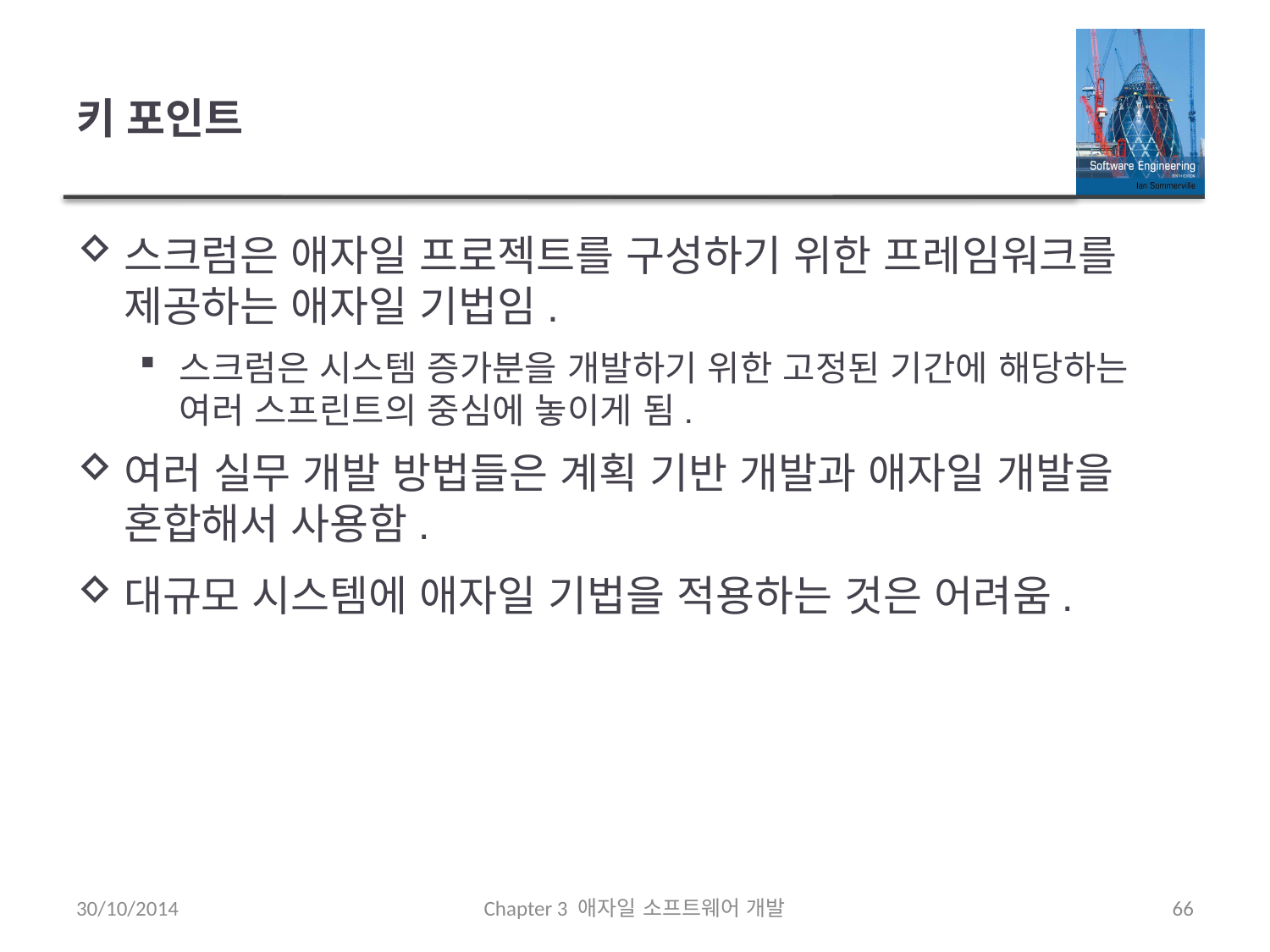

# 키 포인트
스크럼은 애자일 프로젝트를 구성하기 위한 프레임워크를 제공하는 애자일 기법임.
스크럼은 시스템 증가분을 개발하기 위한 고정된 기간에 해당하는 여러 스프린트의 중심에 놓이게 됨.
여러 실무 개발 방법들은 계획 기반 개발과 애자일 개발을 혼합해서 사용함.
대규모 시스템에 애자일 기법을 적용하는 것은 어려움.
30/10/2014
Chapter 3 애자일 소프트웨어 개발
66